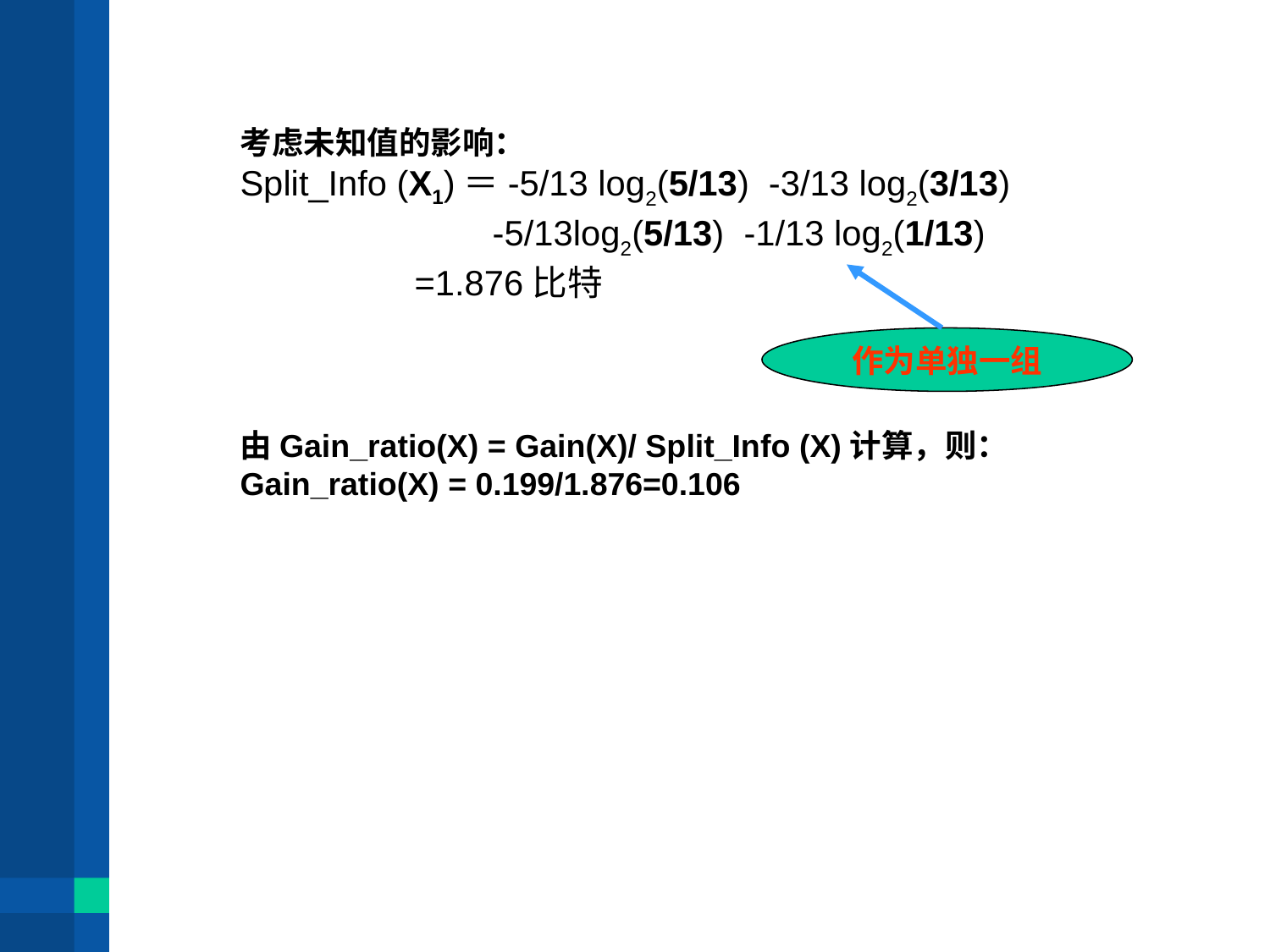

考虑未知值的影响：
Split_Info (X1)＝-5/13 log2(5/13)  -3/13 log2(3/13)
		        -5/13log2(5/13)  -1/13 log2(1/13) 				=1.876比特

由Gain_ratio(X) = Gain(X)/ Split_Info (X)计算，则：
Gain_ratio(X) = 0.199/1.876=0.106

作为单独一组